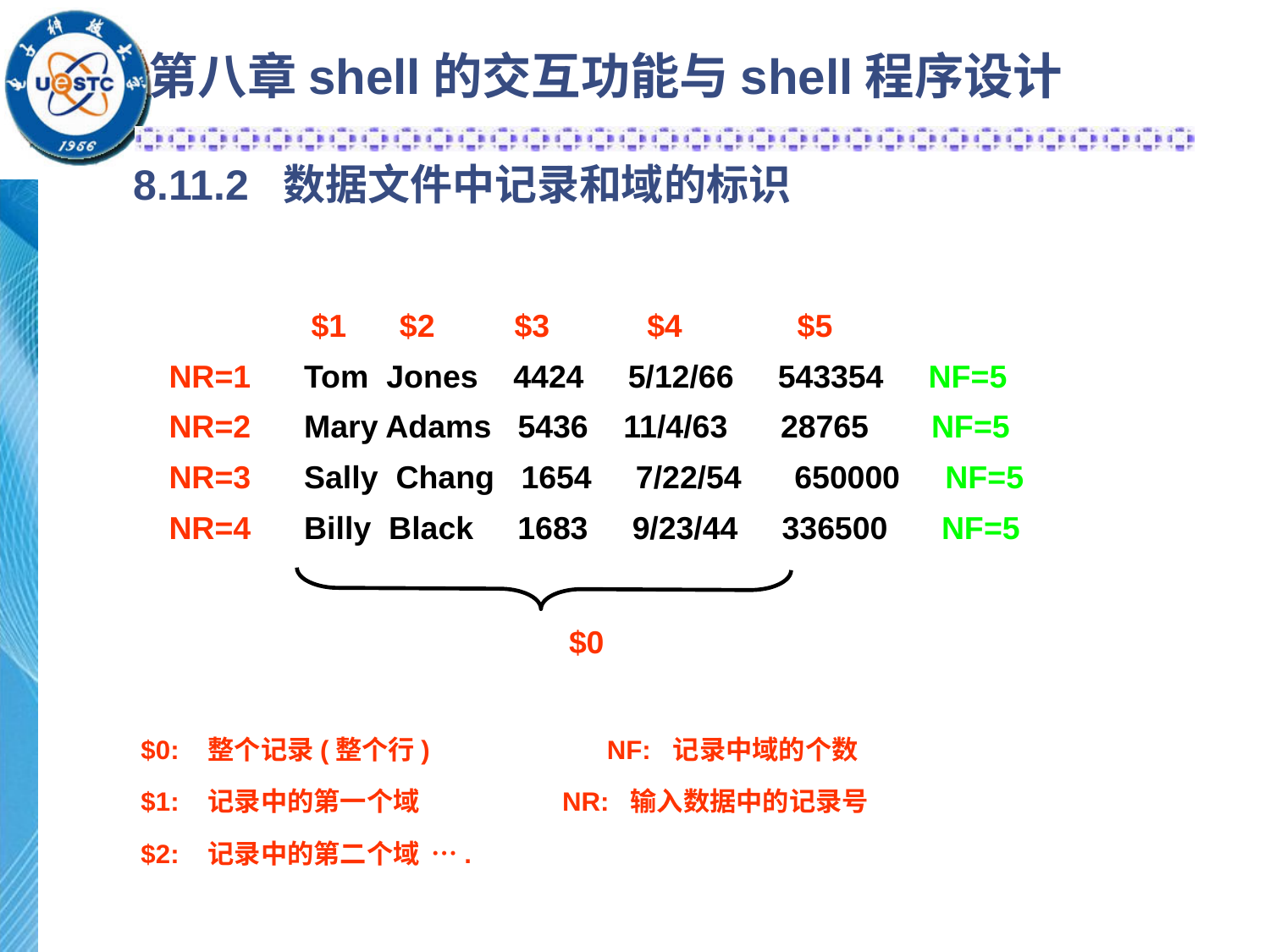

第八章shell的交互功能与shell程序设计
8.11.2  数据文件中记录和域的标识

                    $1      $2         $3           $4             $5
    NR=1      Tom  Jones    4424     5/12/66     543354     NF=5
    NR=2      Mary Adams   5436    11/4/63      28765       NF=5
    NR=3      Sally  Chang   1654     7/22/54      650000     NF=5
    NR=4      Billy  Black     1683     9/23/44     336500      NF=5

                                                 $0

 $0:   整个记录(整个行)                        NF:  记录中域的个数
 $1:   记录中的第一个域                       NR:  输入数据中的记录号
 $2:   记录中的第二个域  ….